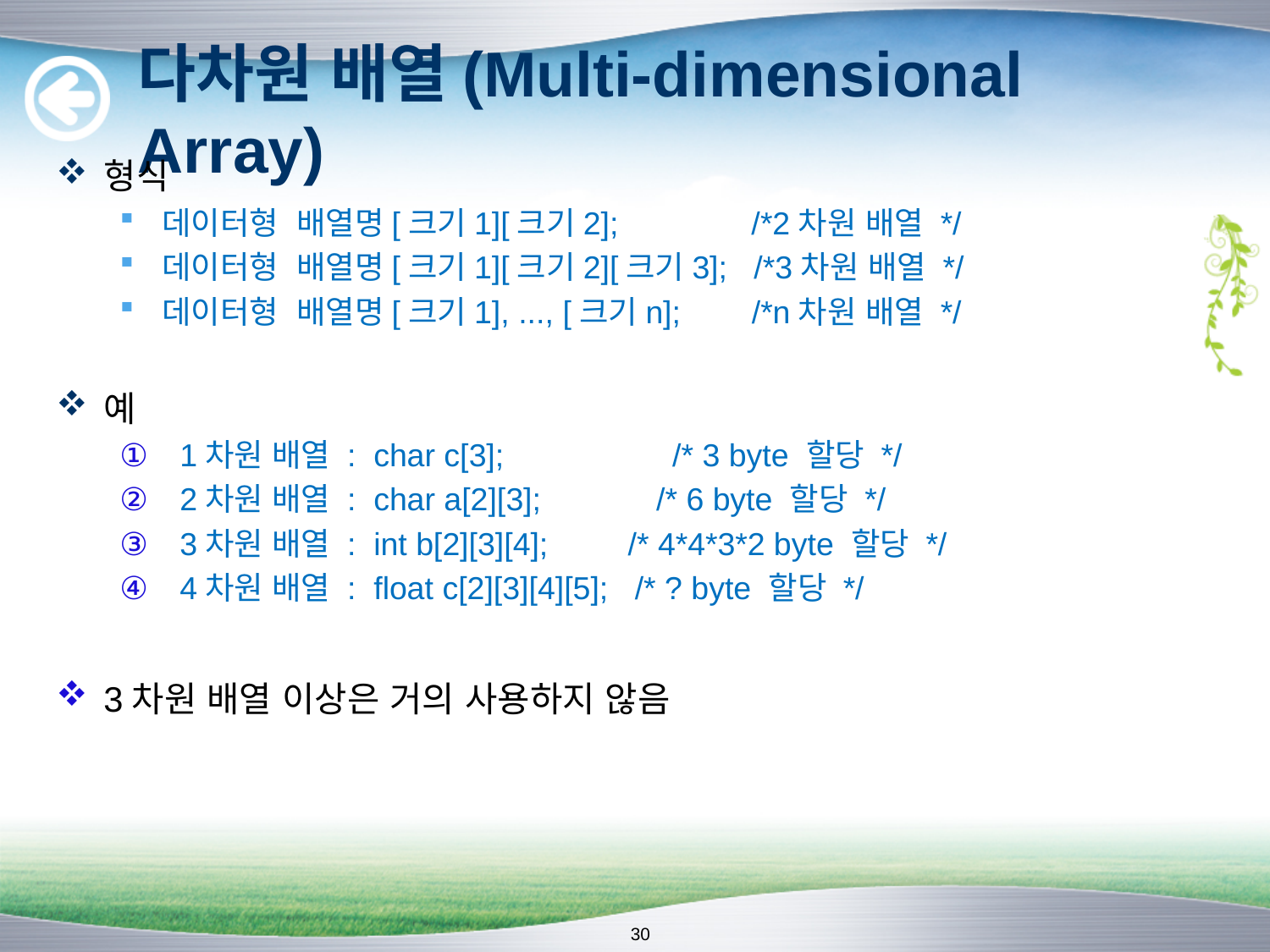

# 다차원 배열(Multi-dimensional Array)
형식
데이터형  배열명[크기1][크기2];               /*2차원 배열 */
데이터형  배열명[크기1][크기2][크기3];   /*3차원 배열 */
데이터형  배열명[크기1], ..., [크기n];        /*n차원 배열 */

예
  1차원 배열 :  char c[3];                   /* 3 byte 할당 */
  2차원 배열 :  char a[2][3];             /* 6 byte 할당 */
  3차원 배열 :  int b[2][3][4];         /* 4*4*3*2 byte 할당 */
  4차원 배열 :  float c[2][3][4][5];   /* ? byte 할당 */

3차원 배열 이상은 거의 사용하지 않음
30